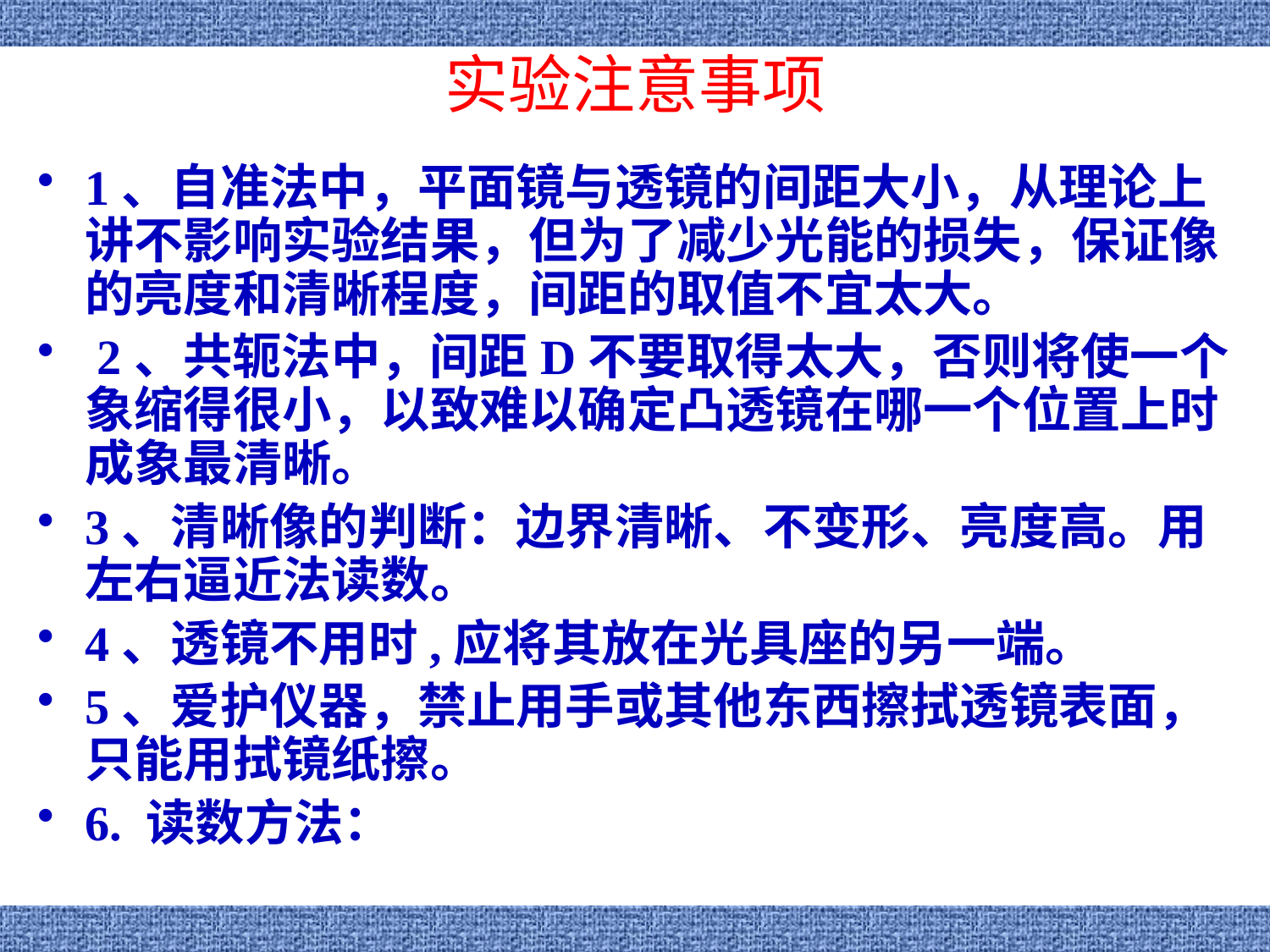

# 实验注意事项
1、自准法中，平面镜与透镜的间距大小，从理论上讲不影响实验结果，但为了减少光能的损失，保证像的亮度和清晰程度，间距的取值不宜太大。
 2、共轭法中，间距D不要取得太大，否则将使一个象缩得很小，以致难以确定凸透镜在哪一个位置上时成象最清晰。
3、清晰像的判断：边界清晰、不变形、亮度高。用左右逼近法读数。
4、透镜不用时,应将其放在光具座的另一端。
5、爱护仪器，禁止用手或其他东西擦拭透镜表面，只能用拭镜纸擦。
6. 读数方法：